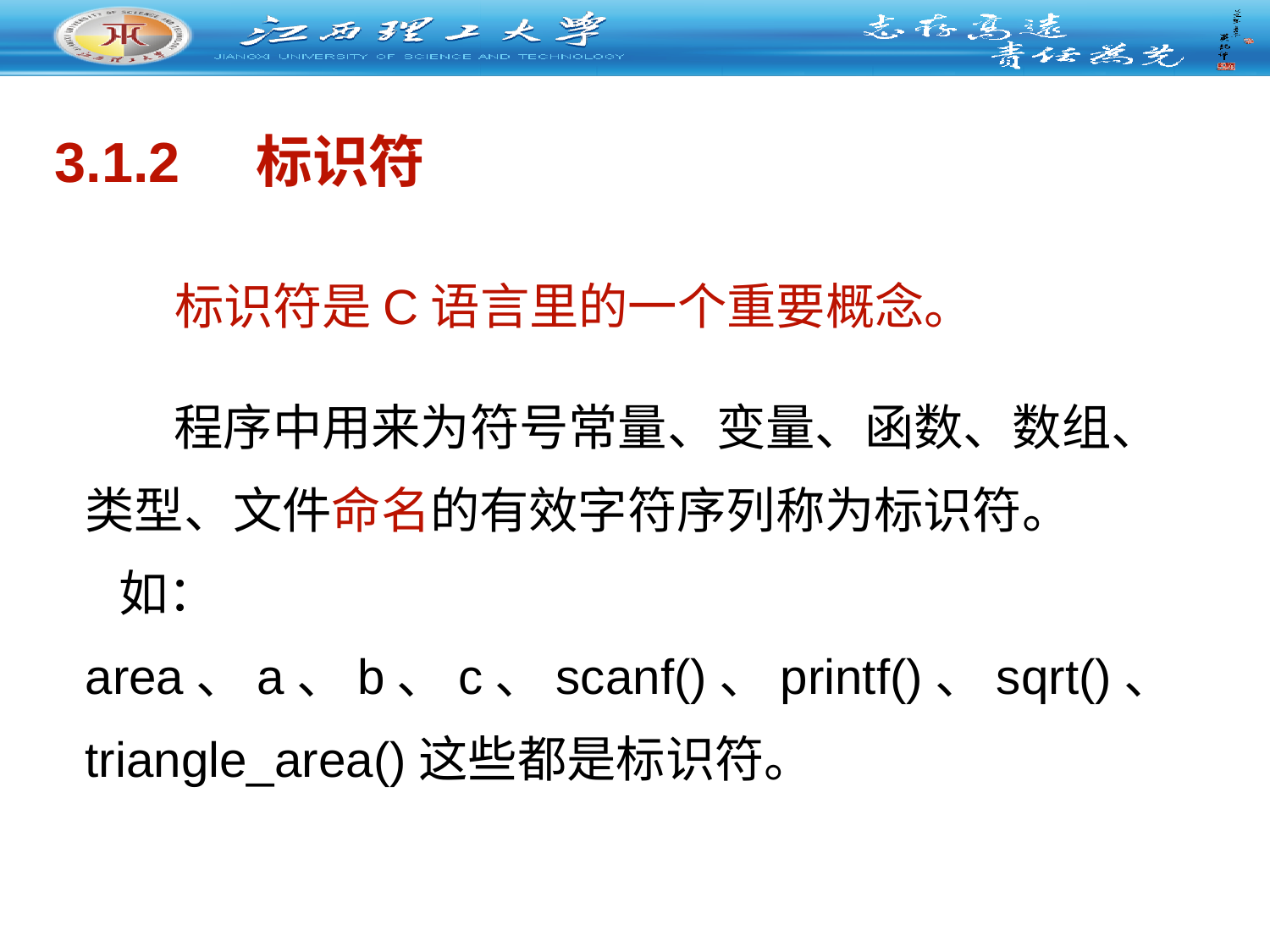

# 3.1.2    标识符
     标识符是C语言里的一个重要概念。
       程序中用来为符号常量、变量、函数、数组、类型、文件命名的有效字符序列称为标识符。
  如：area、a、b、c、scanf()、printf()、sqrt()、triangle_area()这些都是标识符。